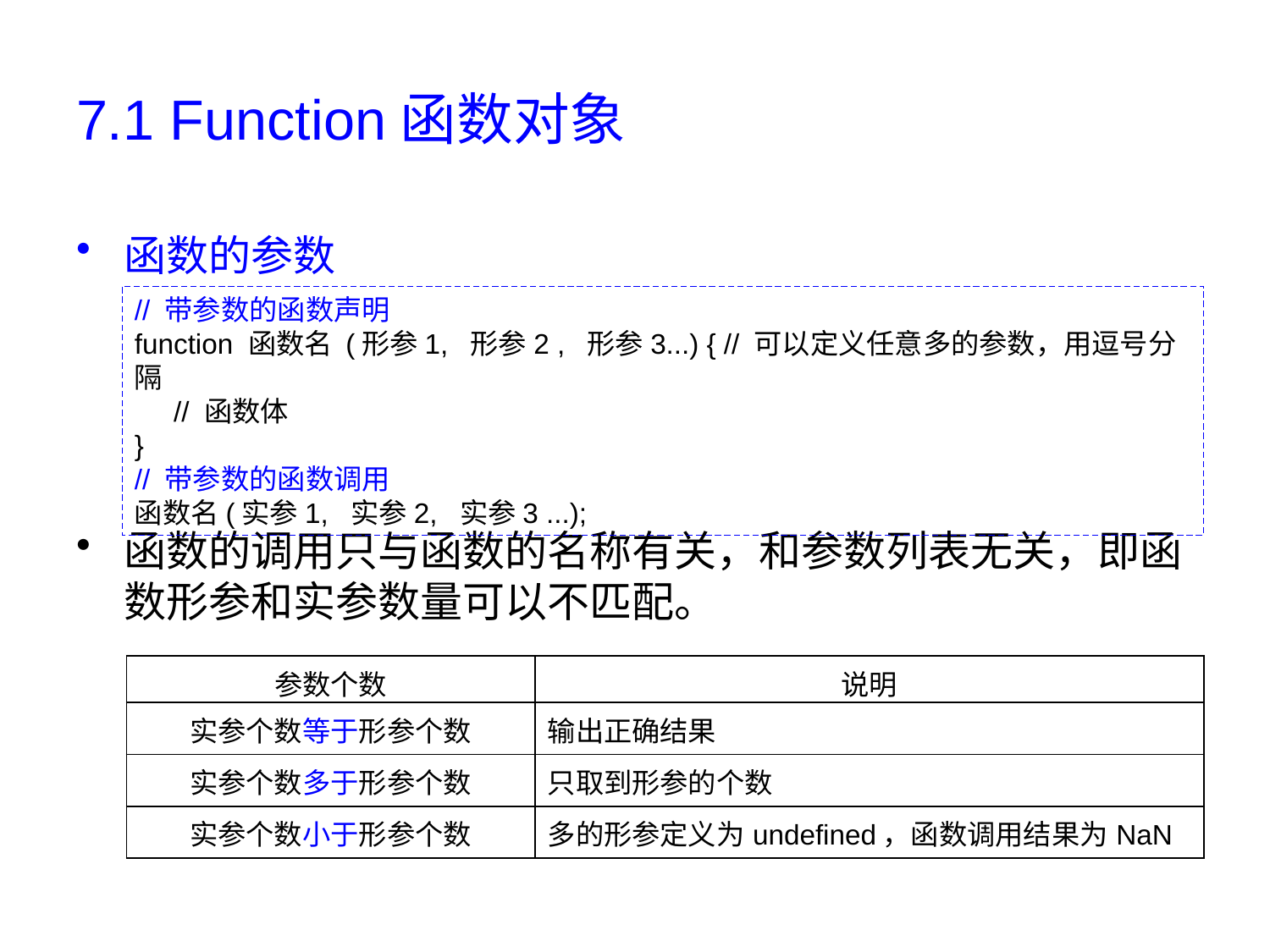

# 7.1 Function函数对象
函数的参数

函数的调用只与函数的名称有关，和参数列表无关，即函数形参和实参数量可以不匹配。
// 带参数的函数声明
function 函数名 (形参1,  形参2 ,  形参3...) { // 可以定义任意多的参数，用逗号分隔
     // 函数体
}
// 带参数的函数调用
函数名(实参1,  实参2,  实参3 ...);
| 参数个数 | 说明 |
| --- | --- |
| 实参个数等于形参个数 | 输出正确结果 |
| 实参个数多于形参个数 | 只取到形参的个数 |
| 实参个数小于形参个数 | 多的形参定义为undefined，函数调用结果为NaN |